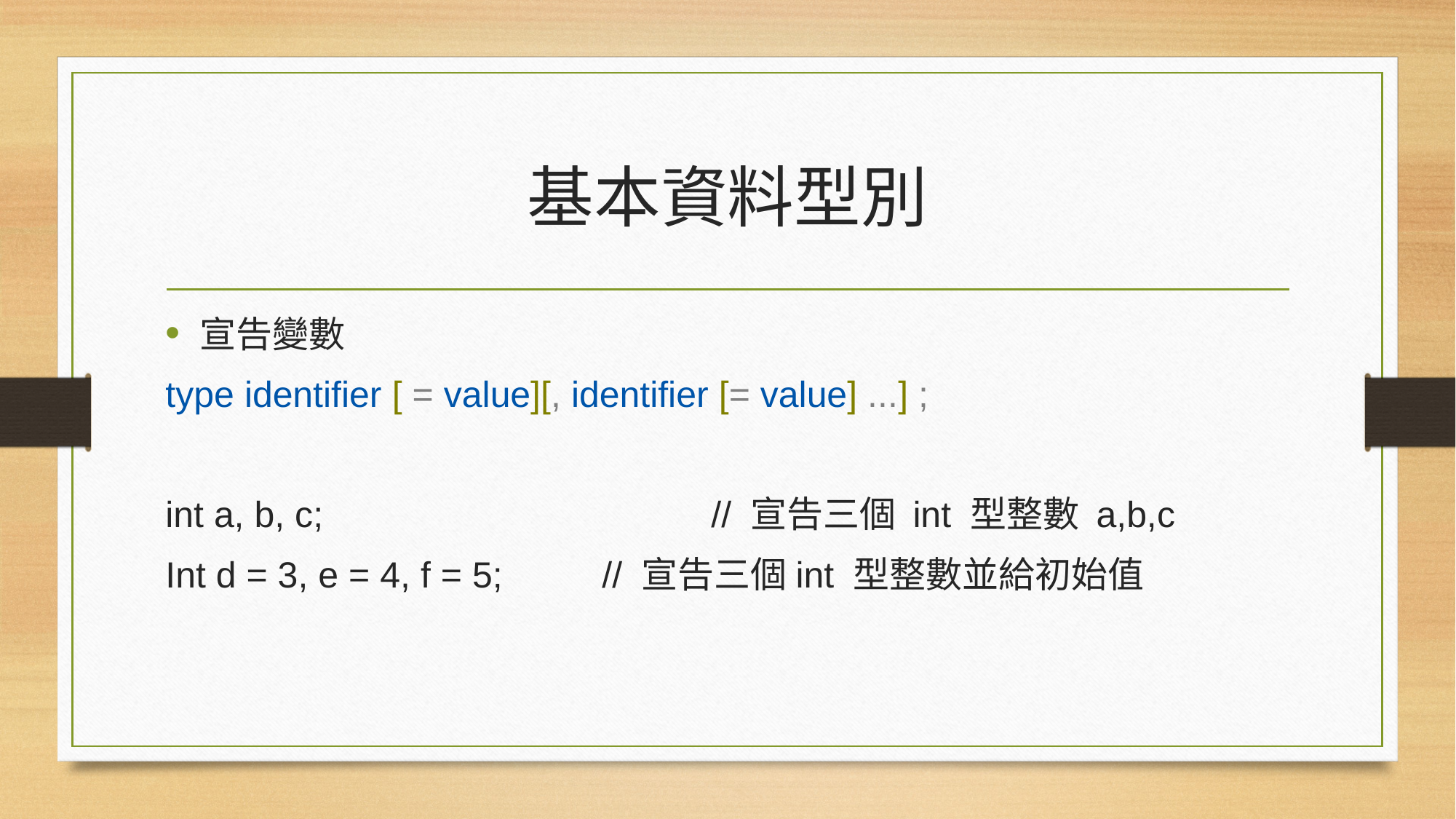

# 基本資料型別
宣告變數
type identifier [ = value][, identifier [= value] ...] ;

int a, b, c;         			// 宣告三個 int 型整數 a,b,c
Int d = 3, e = 4, f = 5; 	// 宣告三個int 型整數並給初始值